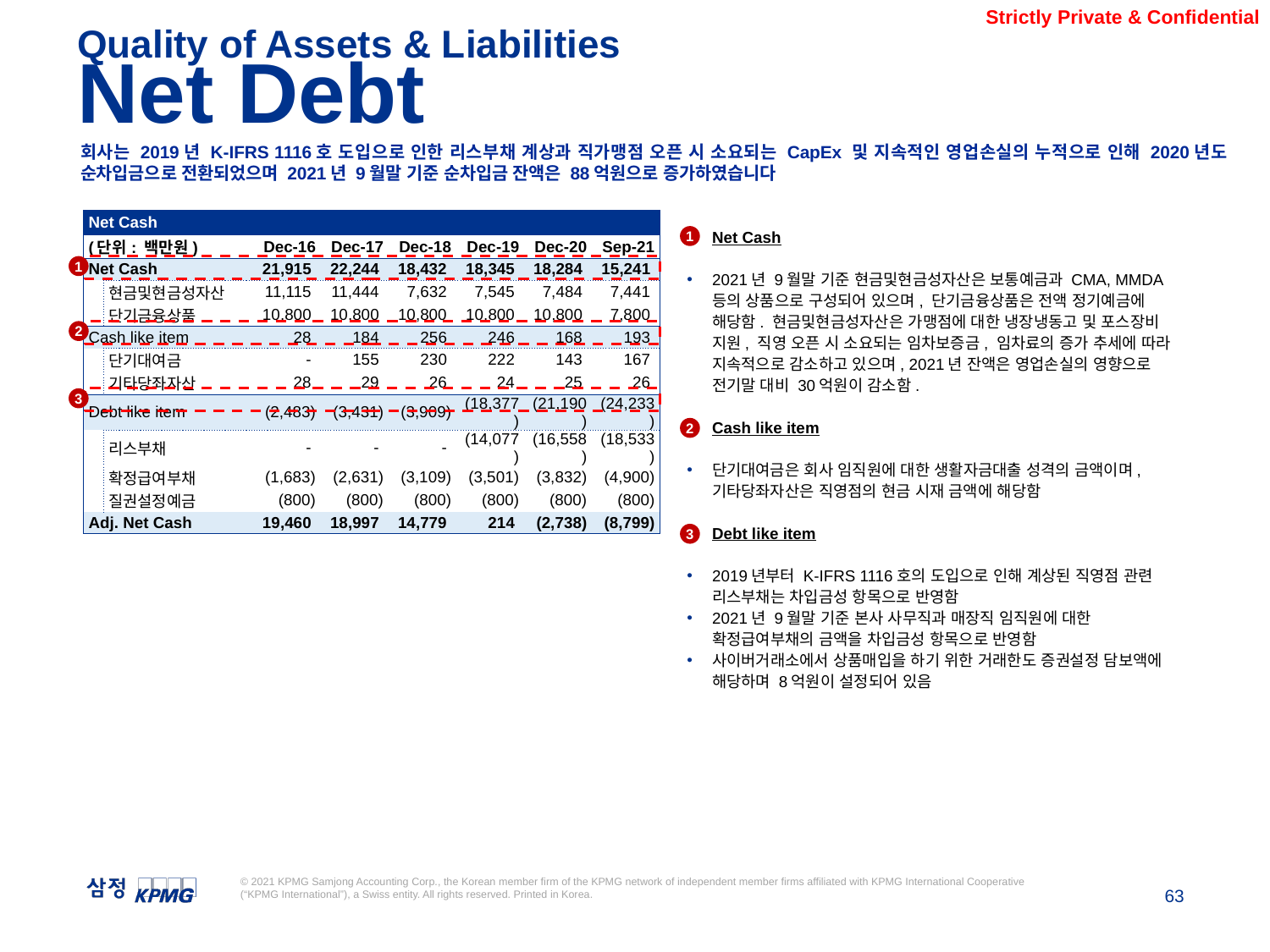

Quality of Assets & Liabilities
Net Debt
회사는 2019년 K-IFRS 1116호 도입으로 인한 리스부채 계상과 직가맹점 오픈 시 소요되는 CapEx 및 지속적인 영업손실의 누적으로 인해 2020년도 순차입금으로 전환되었으며 2021년 9월말 기준 순차입금 잔액은 88억원으로 증가하였습니다
| Net Cash |  |  |  |  |  |  |  |
| --- | --- | --- | --- | --- | --- | --- | --- |
| (단위: 백만원) |  | Dec-16 | Dec-17 | Dec-18 | Dec-19 | Dec-20 | Sep-21 |
| Net Cash |  | 21,915 | 22,244 | 18,432 | 18,345 | 18,284 | 15,241 |
|  | 현금및현금성자산 | 11,115 | 11,444 | 7,632 | 7,545 | 7,484 | 7,441 |
|  | 단기금융상품 | 10,800 | 10,800 | 10,800 | 10,800 | 10,800 | 7,800 |
| Cash like item |  | 28 | 184 | 256 | 246 | 168 | 193 |
|  | 단기대여금 | - | 155 | 230 | 222 | 143 | 167 |
|  | 기타당좌자산 | 28 | 29 | 26 | 24 | 25 | 26 |
| Debt like item |  | (2,483) | (3,431) | (3,909) | (18,377) | (21,190) | (24,233) |
|  | 리스부채 | - | - | - | (14,077) | (16,558) | (18,533) |
|  | 확정급여부채 | (1,683) | (2,631) | (3,109) | (3,501) | (3,832) | (4,900) |
|  | 질권설정예금 | (800) | (800) | (800) | (800) | (800) | (800) |
| Adj. Net Cash |  | 19,460 | 18,997 | 14,779 | 214 | (2,738) | (8,799) |
Net Cash

2021년 9월말 기준 현금및현금성자산은 보통예금과 CMA, MMDA 등의 상품으로 구성되어 있으며, 단기금융상품은 전액 정기예금에 해당함. 현금및현금성자산은 가맹점에 대한 냉장냉동고 및 포스장비 지원, 직영 오픈 시 소요되는 임차보증금, 임차료의 증가 추세에 따라 지속적으로 감소하고 있으며, 2021년 잔액은 영업손실의 영향으로 전기말 대비 30억원이 감소함.

Cash like item

단기대여금은 회사 임직원에 대한 생활자금대출 성격의 금액이며, 기타당좌자산은 직영점의 현금 시재 금액에 해당함

Debt like item

2019년부터 K-IFRS 1116호의 도입으로 인해 계상된 직영점 관련 리스부채는 차입금성 항목으로 반영함
2021년 9월말 기준 본사 사무직과 매장직 임직원에 대한 확정급여부채의 금액을 차입금성 항목으로 반영함
사이버거래소에서 상품매입을 하기 위한 거래한도 증권설정 담보액에 해당하며 8억원이 설정되어 있음

1
1

2

3

2
3